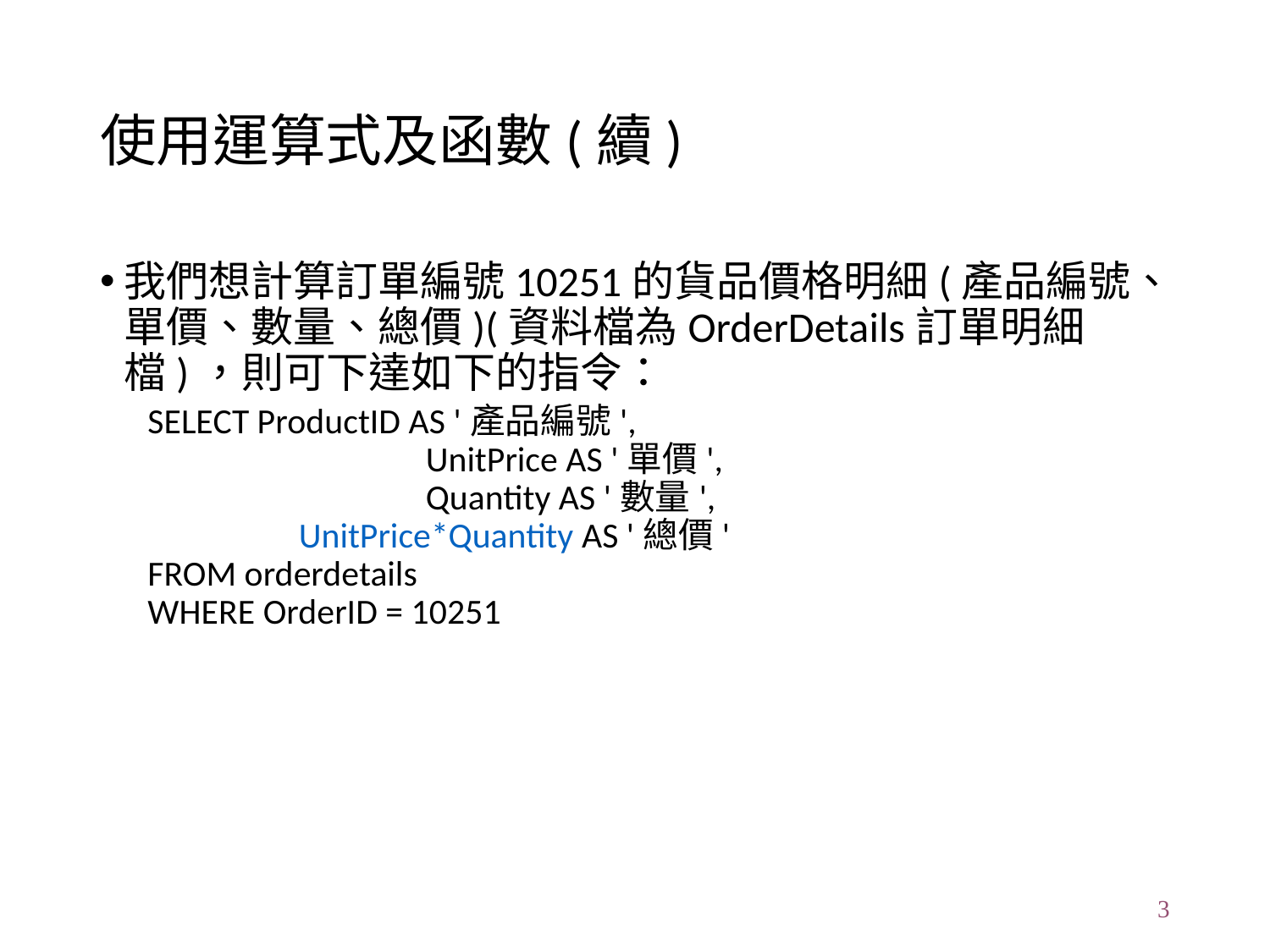

# 使用運算式及函數(續)
我們想計算訂單編號10251的貨品價格明細(產品編號、單價、數量、總價)(資料檔為OrderDetails訂單明細檔)，則可下達如下的指令：
SELECT ProductID AS '產品編號',
		   UnitPrice AS '單價',
		   Quantity AS '數量',
       	   UnitPrice*Quantity AS '總價'
FROM orderdetails
WHERE OrderID = 10251

3